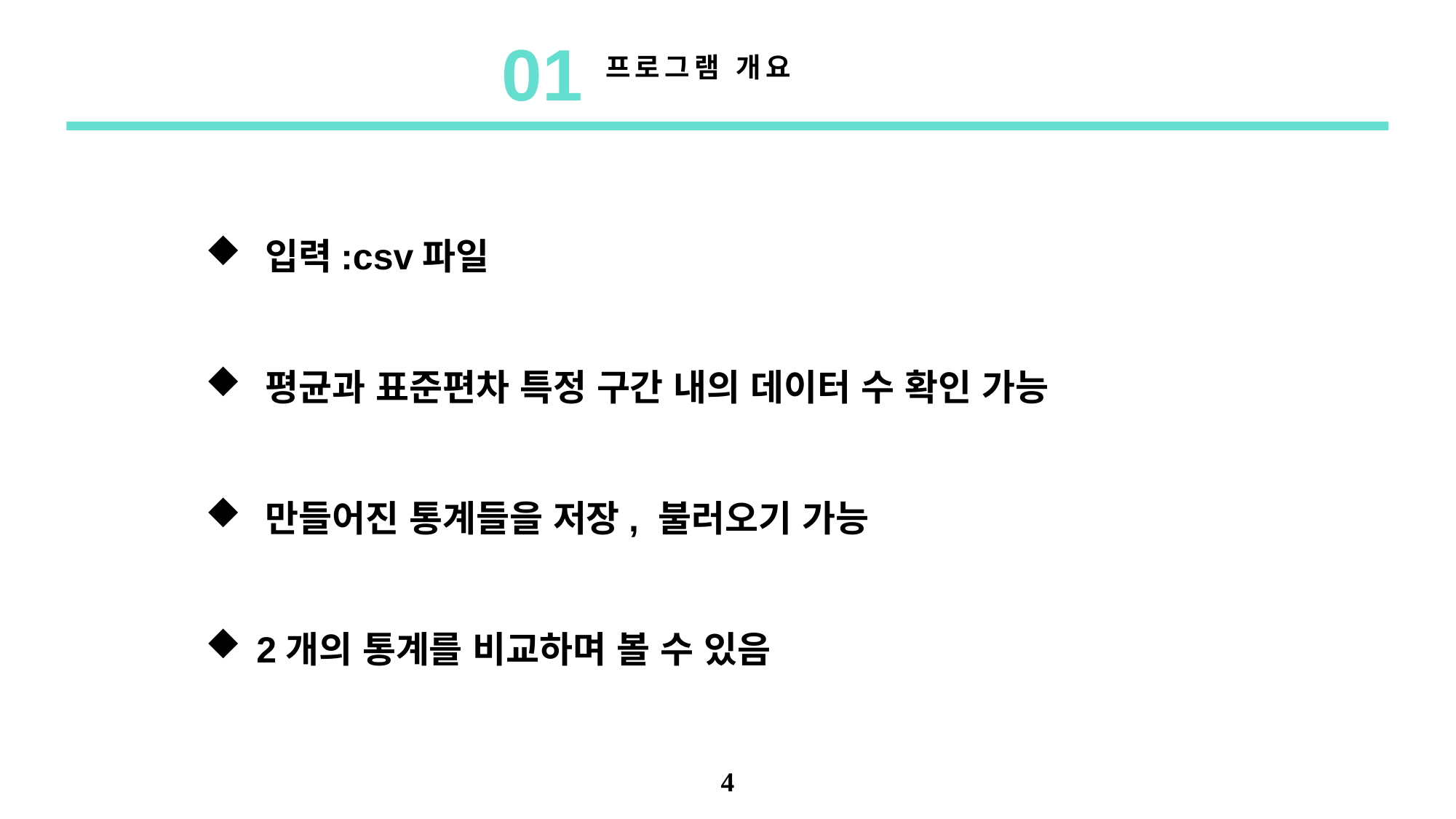

01
프로그램 개요

 입력:csv파일
 평균과 표준편차 특정 구간 내의 데이터 수 확인 가능
 만들어진 통계들을 저장, 불러오기 가능
 2개의 통계를 비교하며 볼 수 있음

4